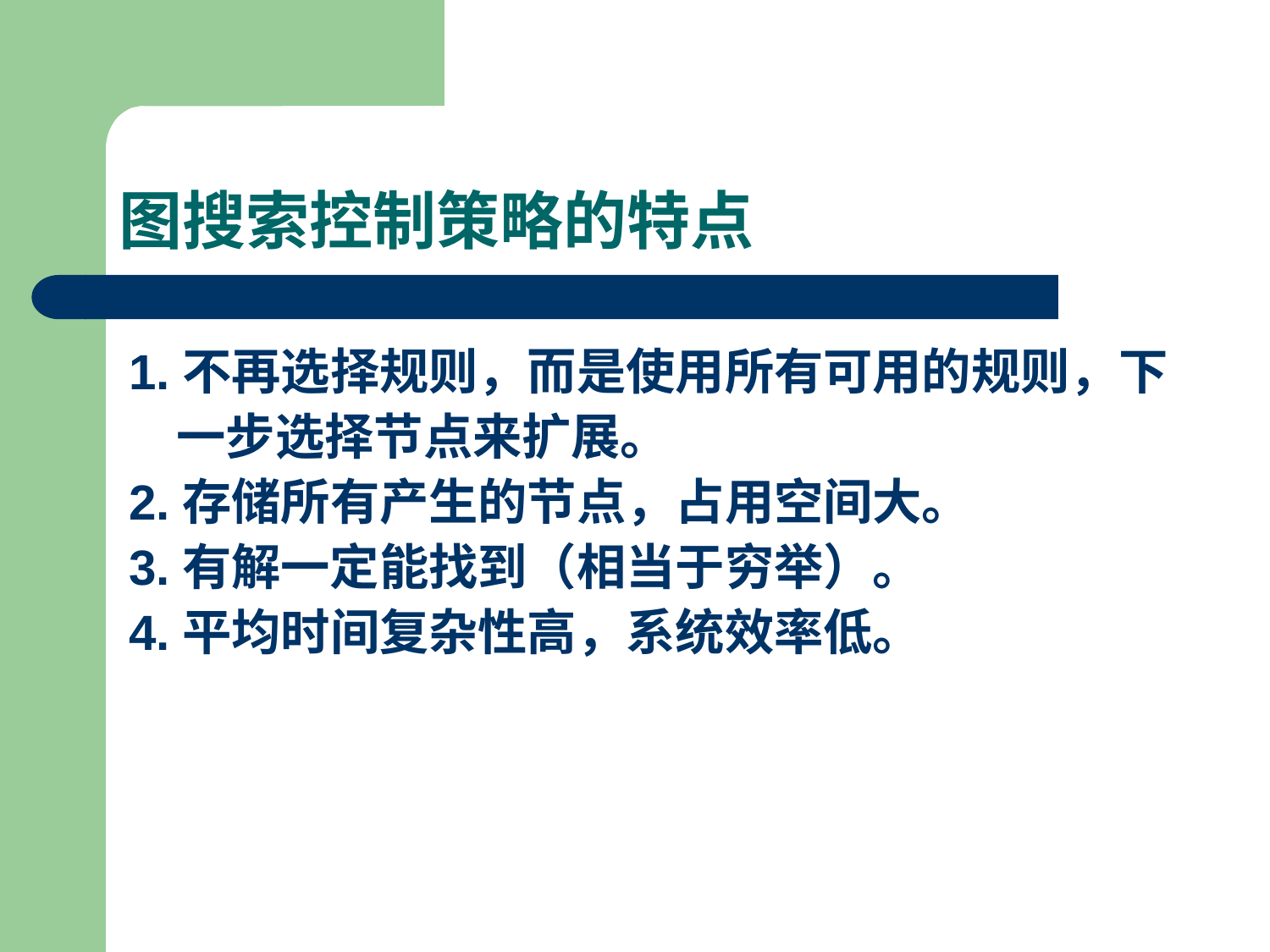

# 图搜索控制策略的特点
1.不再选择规则，而是使用所有可用的规则，下一步选择节点来扩展。
2.存储所有产生的节点，占用空间大。
3.有解一定能找到（相当于穷举）。
4.平均时间复杂性高，系统效率低。

31